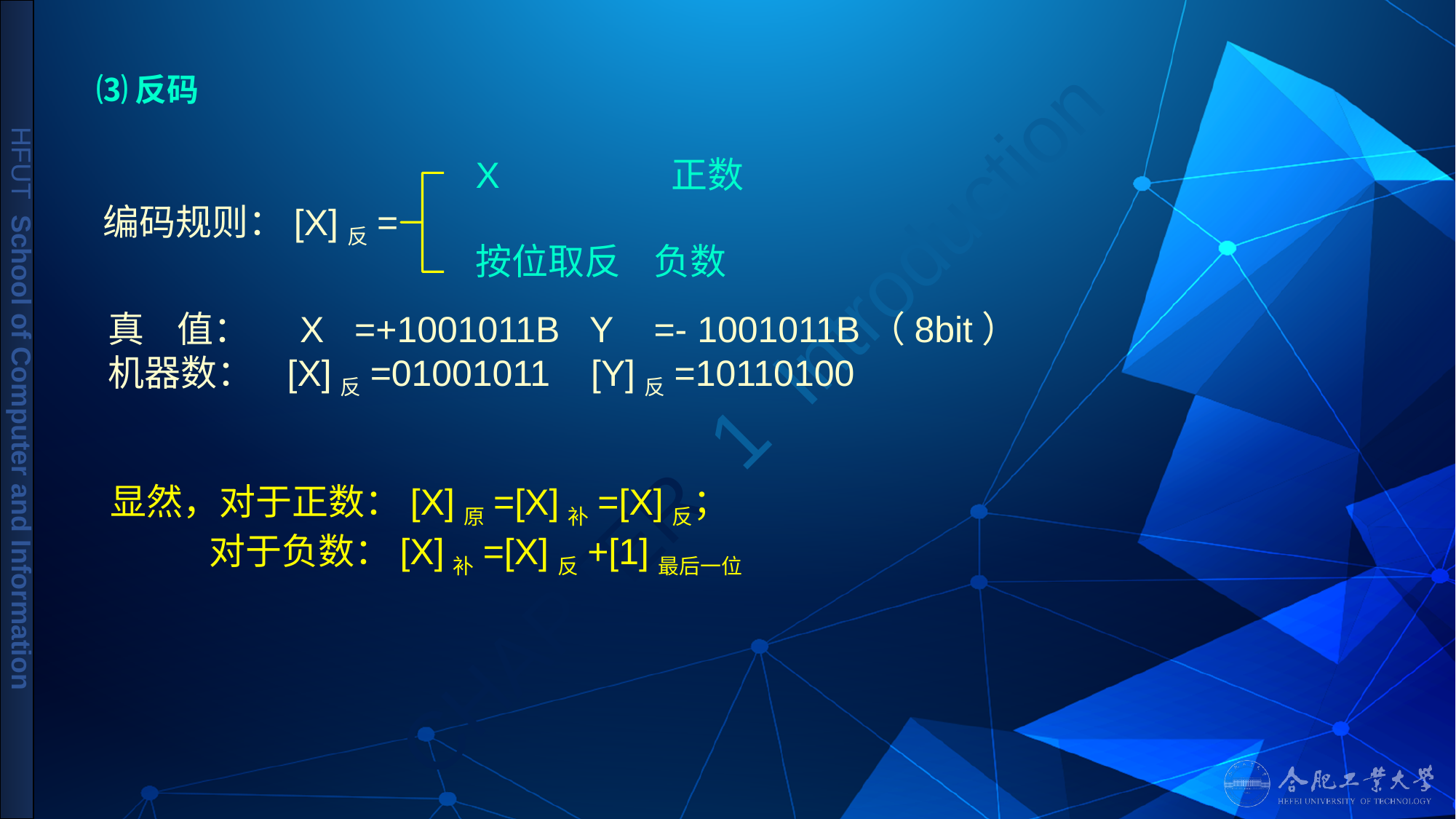

# ⑶反码
X                正数

编码规则：[X]反=
按位取反    负数
真    值：     X   =+1001011B   Y    =- 1001011B（8bit）
机器数：   [X]反=01001011    [Y]反=10110100
显然，对于正数：[X]原=[X]补=[X]反；
           对于负数：[X]补=[X]反+[1]最后一位